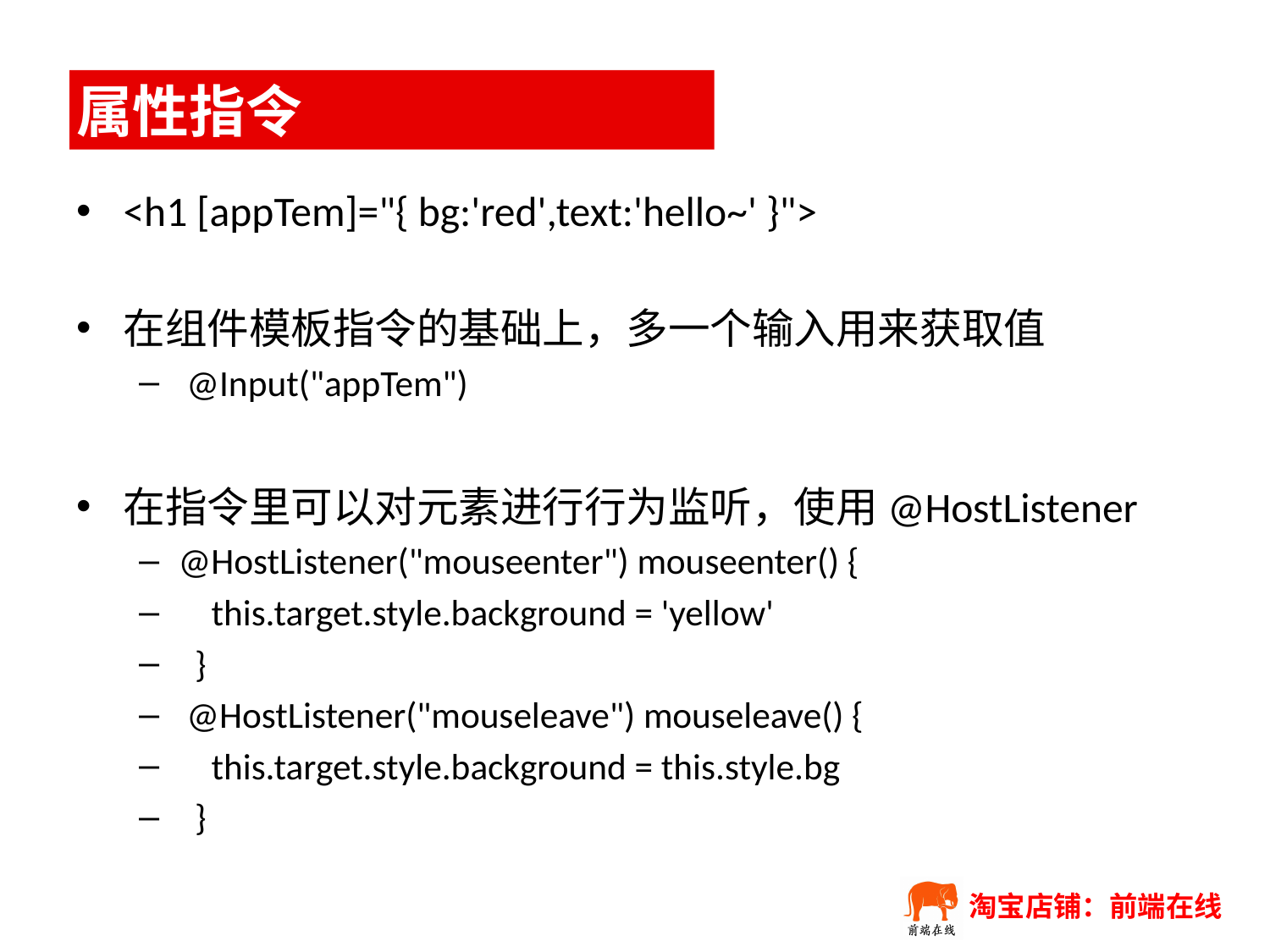

# 属性指令
<h1 [appTem]="{ bg:'red',text:'hello~' }">

在组件模板指令的基础上，多一个输入用来获取值
 @Input("appTem")

在指令里可以对元素进行行为监听，使用@HostListener
@HostListener("mouseenter") mouseenter() {
    this.target.style.background = 'yellow'
  }
 @HostListener("mouseleave") mouseleave() {
    this.target.style.background = this.style.bg
  }